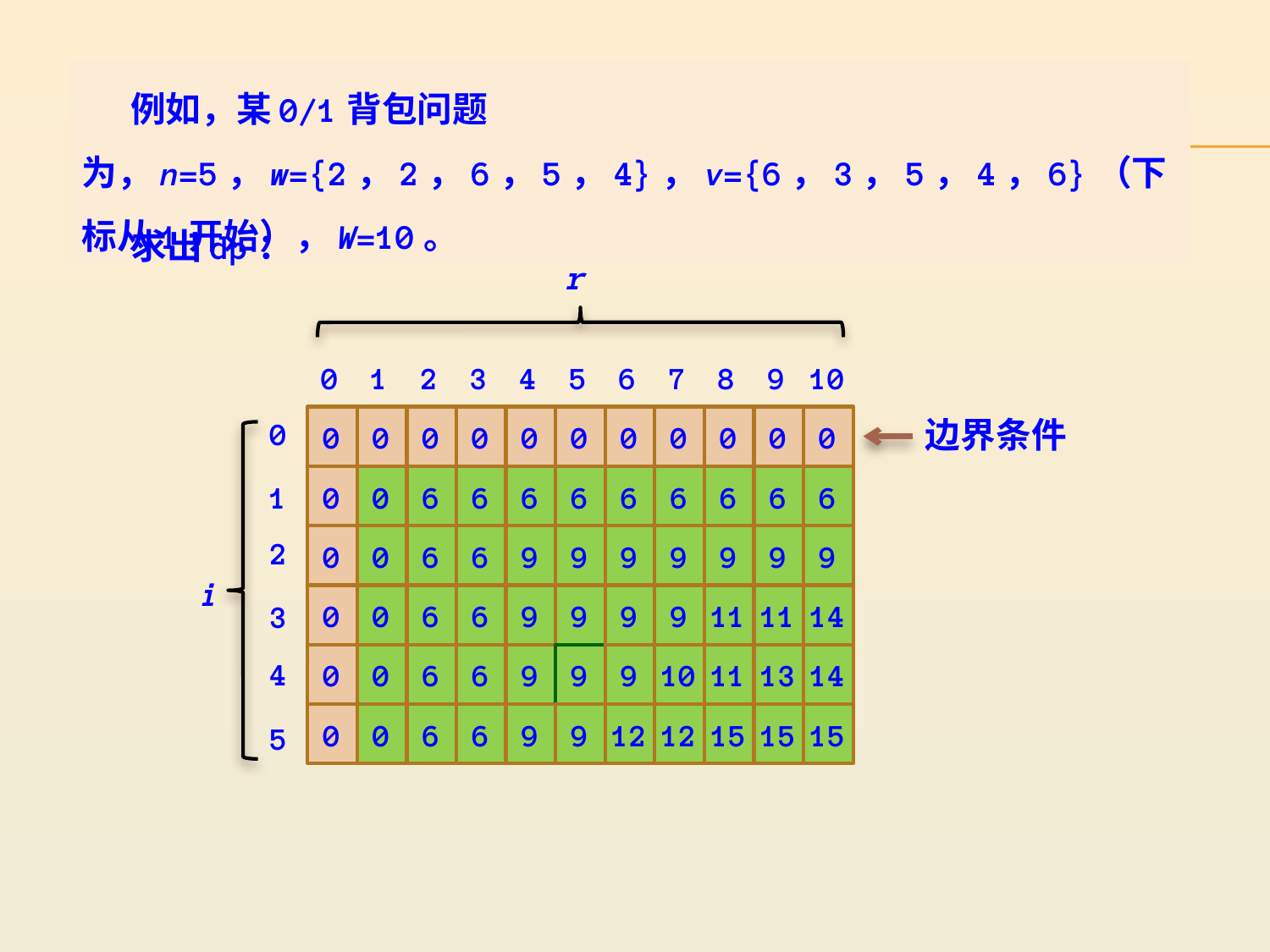

例如，某0/1背包问题为，n=5，w={2，2，6，5，4}，v={6，3，5，4，6}（下标从1开始），W=10。
求出dp：

r
0
1
2
3
4
5
6
7
8
9
10
边界条件
0
0
0
0
0
0
0
0
0
0
0
0

0
0
6
6
6
6
6
6
6
6
6
1
0
0
6
6
9
9
9
9
9
9
9
2
i
0
0
6
6
9
9
9
9
11
11
14
3
0
0
6
6
9
9
9
10
11
13
14
4
0
0
6
6
9
9
12
12
15
15
15
5